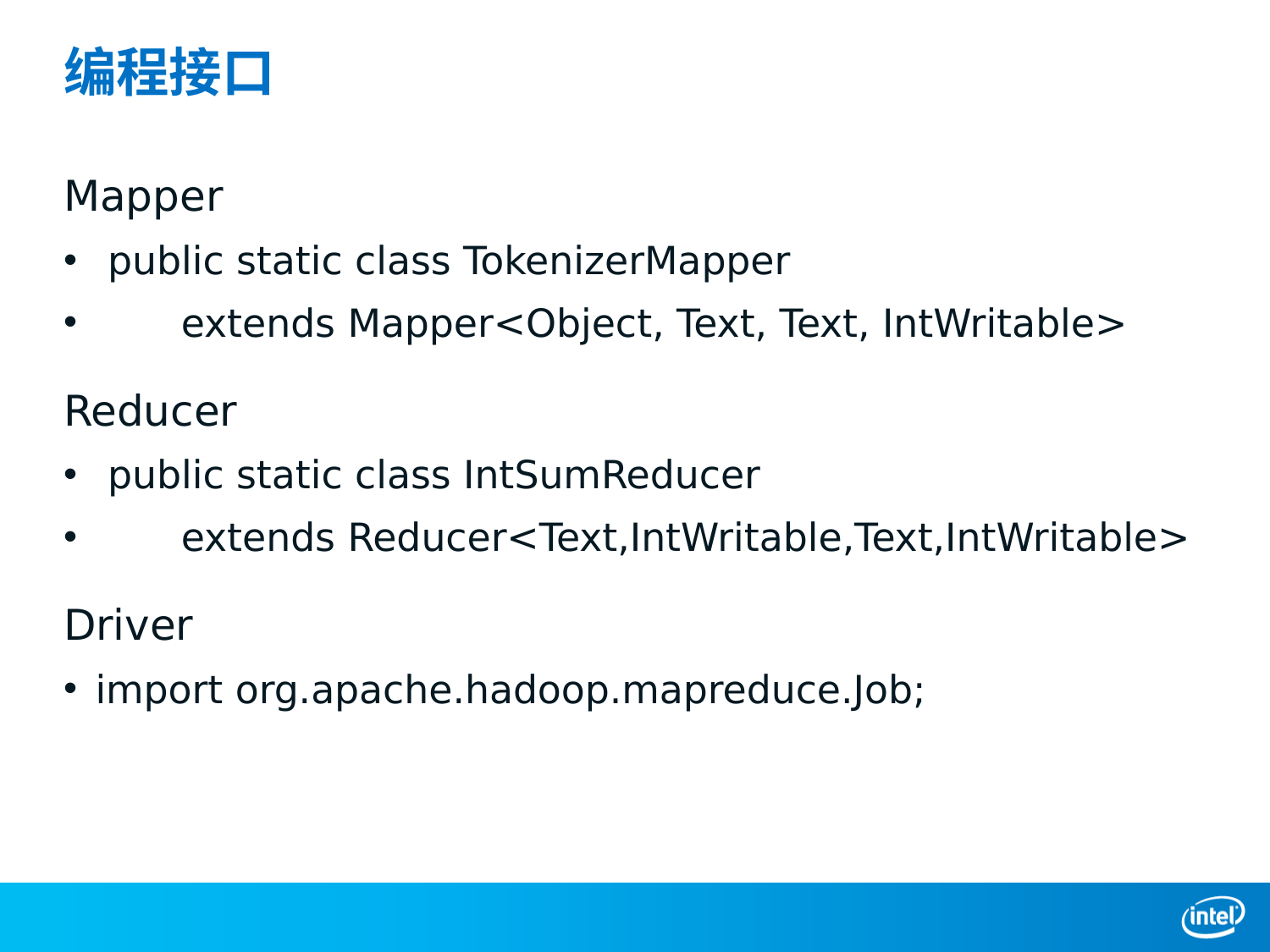

# 编程接口
Mapper
 public static class TokenizerMapper
       extends Mapper<Object, Text, Text, IntWritable>
Reducer
 public static class IntSumReducer
       extends Reducer<Text,IntWritable,Text,IntWritable>
Driver
import org.apache.hadoop.mapreduce.Job;